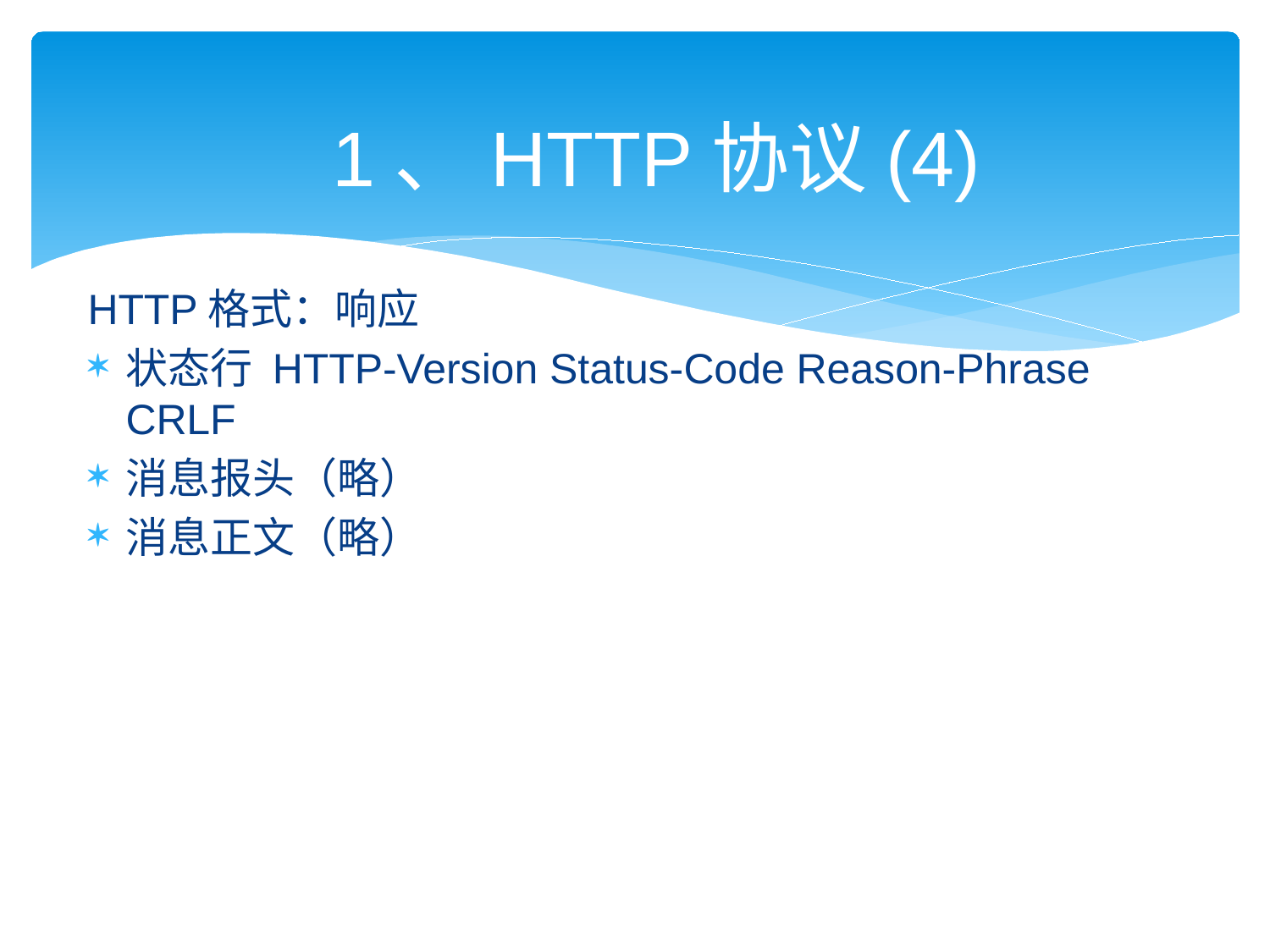

# 1、HTTP协议(4)
HTTP格式：响应
状态行 HTTP-Version Status-Code Reason-Phrase CRLF
消息报头（略）
消息正文（略）